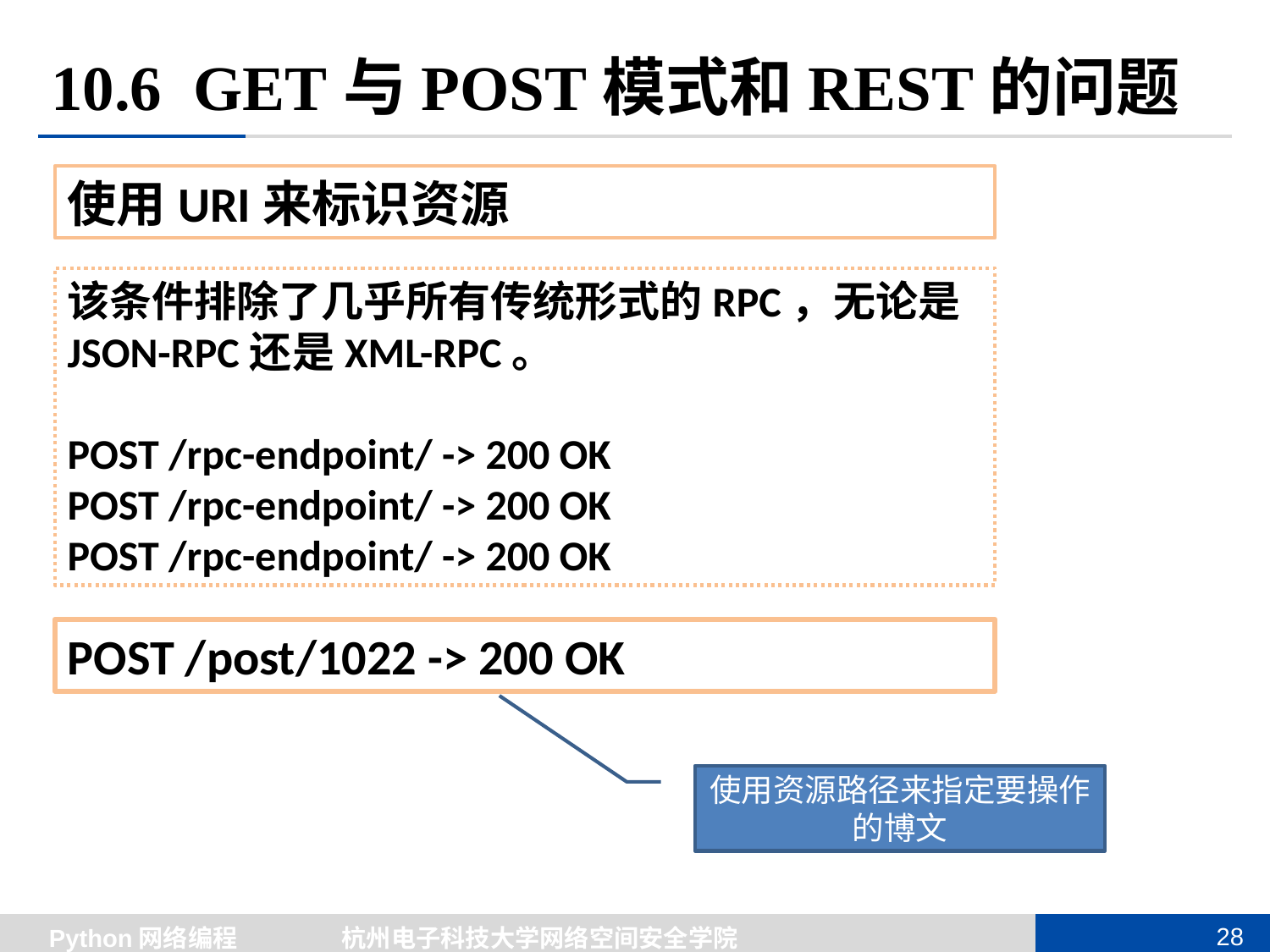

# 10.6  GET与POST模式和REST的问题
使用URI来标识资源
该条件排除了几乎所有传统形式的RPC，无论是JSON-RPC还是XML-RPC。

POST /rpc-endpoint/ -> 200 OK
POST /rpc-endpoint/ -> 200 OK
POST /rpc-endpoint/ -> 200 OK
POST /post/1022 -> 200 OK
使用资源路径来指定要操作的博文